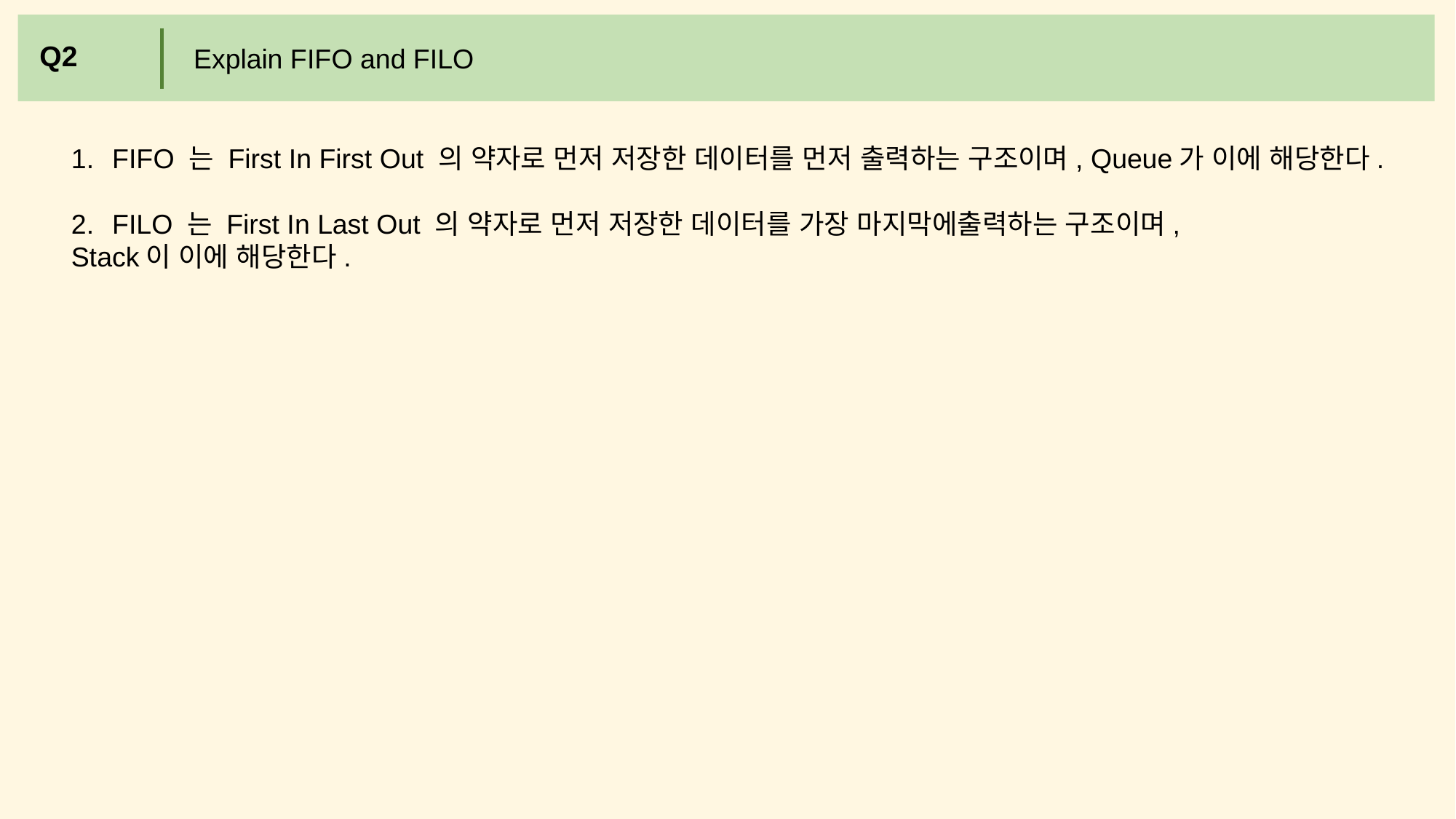

Explain FIFO and FILO
Q2
FIFO 는 First In First Out 의 약자로 먼저 저장한 데이터를 먼저 출력하는 구조이며, Queue가 이에 해당한다.

FILO 는 First In Last Out 의 약자로 먼저 저장한 데이터를 가장 마지막에출력하는 구조이며,
Stack이 이에 해당한다.